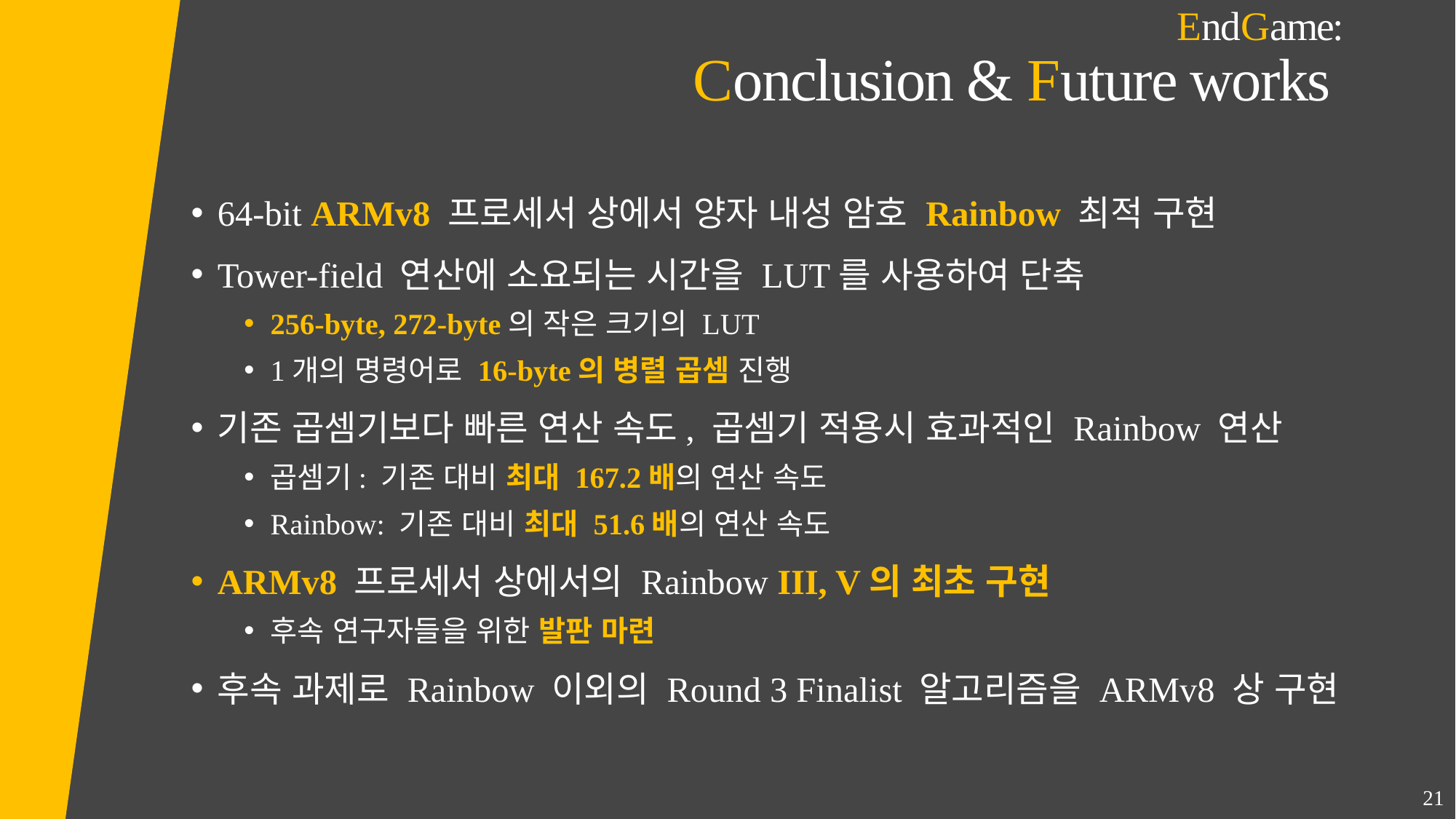

# EndGame: Conclusion & Future works
64-bit ARMv8 프로세서 상에서 양자 내성 암호 Rainbow 최적 구현
Tower-field 연산에 소요되는 시간을 LUT를 사용하여 단축
256-byte, 272-byte의 작은 크기의 LUT
1개의 명령어로 16-byte의 병렬 곱셈 진행
기존 곱셈기보다 빠른 연산 속도, 곱셈기 적용시 효과적인 Rainbow 연산
곱셈기: 기존 대비 최대 167.2배의 연산 속도
Rainbow: 기존 대비 최대 51.6배의 연산 속도
ARMv8 프로세서 상에서의 Rainbow III, V의 최초 구현
후속 연구자들을 위한 발판 마련
후속 과제로 Rainbow 이외의 Round 3 Finalist 알고리즘을 ARMv8 상 구현
21